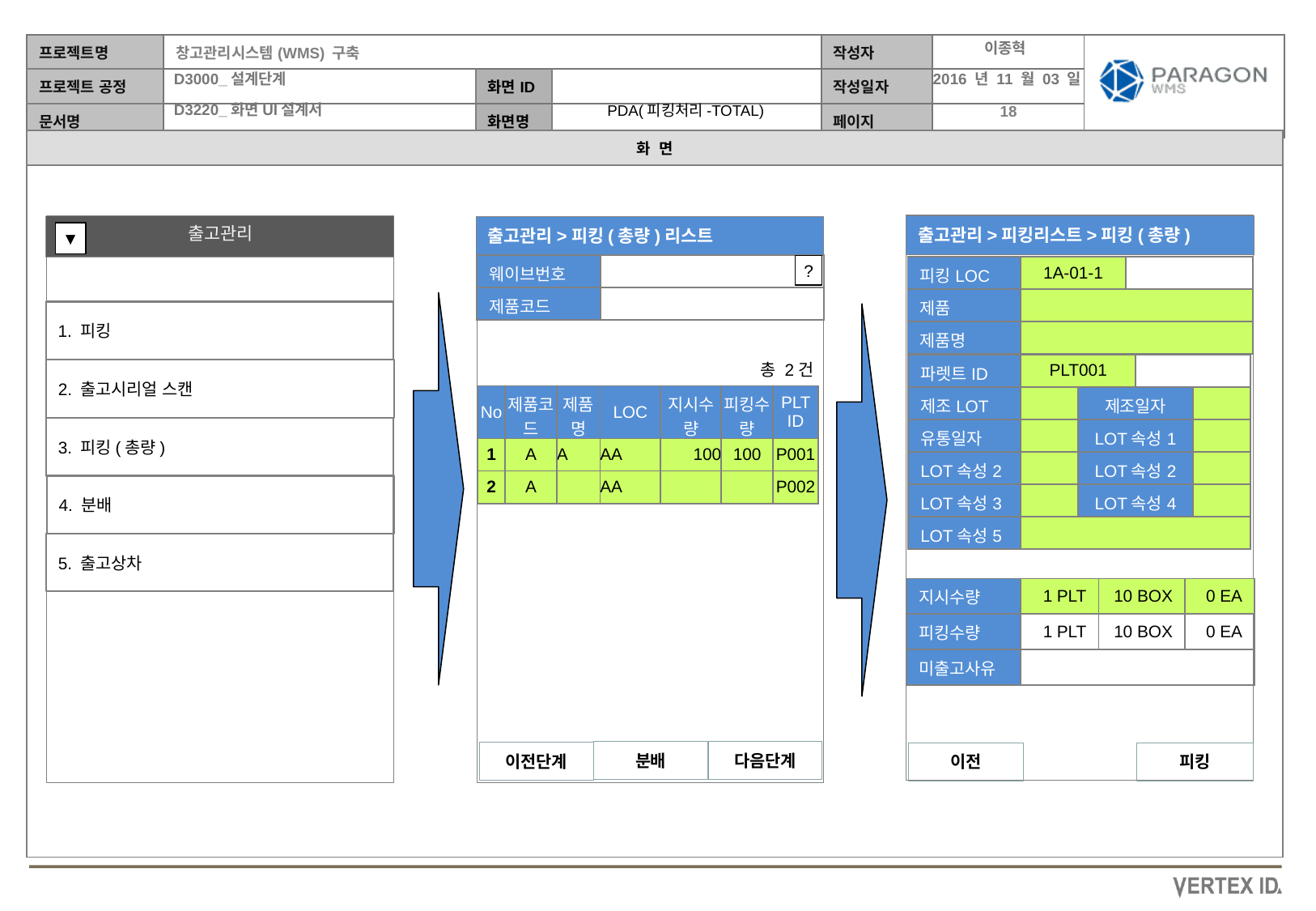

이종혁
2016 년 11 월 03 일
PDA(피킹처리-TOTAL)

출고관리>피킹리스트>피킹(총량)

출고관리>피킹(총량)리스트

출고관리

▼
| 웨이브번호 |  |
| --- | --- |
| 제품코드 |  |
?
| 피킹LOC | 1A-01-1 |  |
| --- | --- | --- |
| 제품 |  |  |
| 제품명 |  |  |

1. 피킹

총 2건
| 파렛트ID | PLT001 |  |  |  |
| --- | --- | --- | --- | --- |
| 제조LOT |  | 제조일자 |  |  |
| 유통일자 |  | LOT속성1 |  |  |
| LOT속성2 |  | LOT속성2 |  |  |
| LOT속성3 |  | LOT속성4 |  |  |
| LOT속성5 |  |  |  |  |
2. 출고시리얼 스캔
| No | 제품코드 | 제품명 | LOC | 지시수량 | 피킹수량 | PLT ID |
| --- | --- | --- | --- | --- | --- | --- |
| 1 | A | A | AA | 100 | 100 | P001 |
| 2 | A |  | AA |  |  | P002 |
3. 피킹(총량)
4. 분배
5. 출고상차
| 지시수량 | 1 PLT | 10 BOX | 0 EA |
| --- | --- | --- | --- |
| 피킹수량 | 1 PLT | 10 BOX | 0 EA |
| 미출고사유 |  |  |  |
다음단계
분배
이전단계
이전
피킹